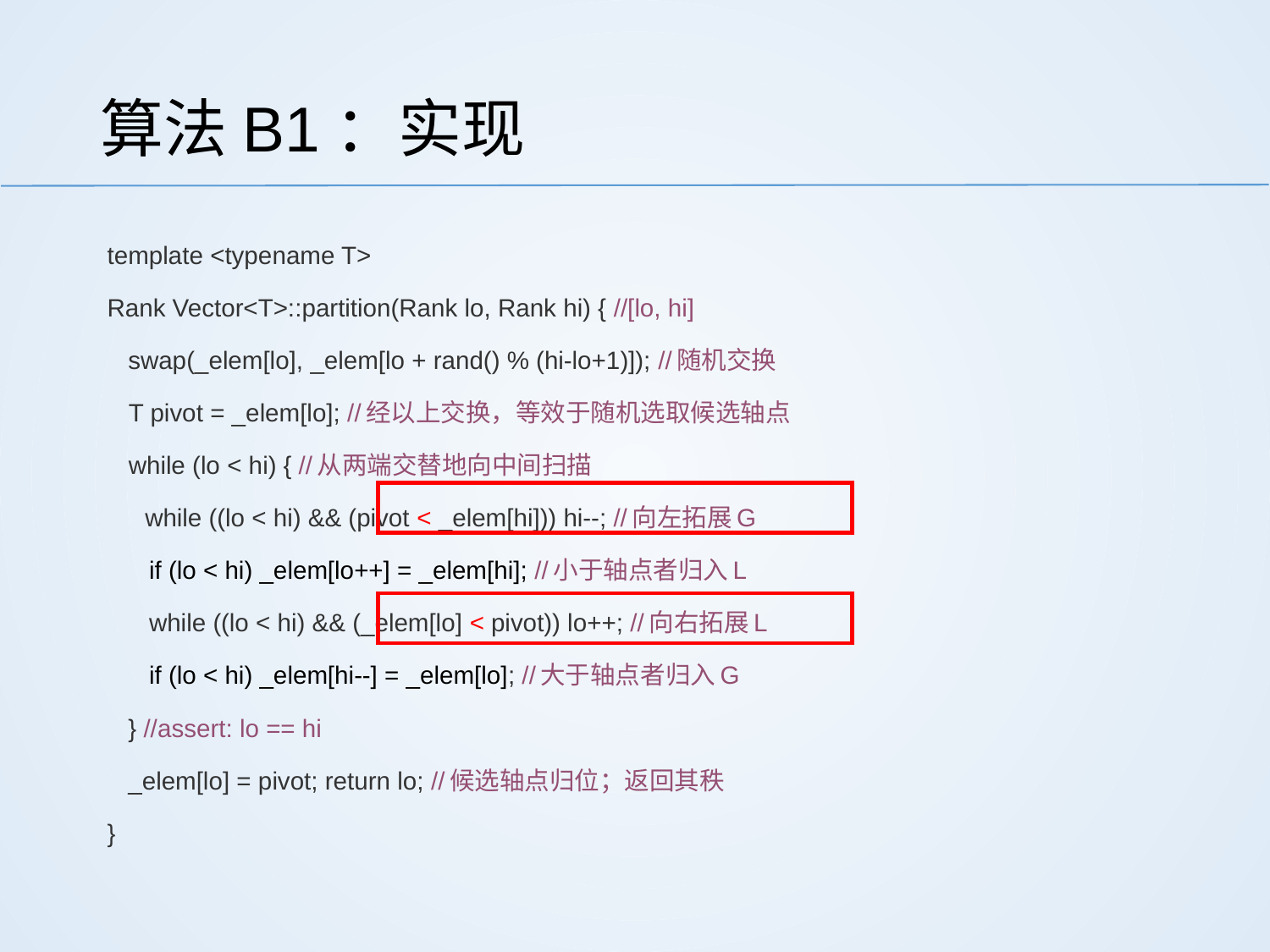

# 算法B1：实现
template <typename T>
Rank Vector<T>::partition(Rank lo, Rank hi) { //[lo, hi]
   swap(_elem[lo], _elem[lo + rand() % (hi-lo+1)]); //随机交换
   T pivot = _elem[lo]; //经以上交换，等效于随机选取候选轴点
   while (lo < hi) { //从两端交替地向中间扫描
      while ((lo < hi) && (pivot < _elem[hi])) hi--; //向左拓展G
      if (lo < hi) _elem[lo++] = _elem[hi]; //小于轴点者归入L
      while ((lo < hi) && (_elem[lo] < pivot)) lo++; //向右拓展L
      if (lo < hi) _elem[hi--] = _elem[lo]; //大于轴点者归入G
   } //assert: lo == hi
   _elem[lo] = pivot; return lo; //候选轴点归位；返回其秩
}